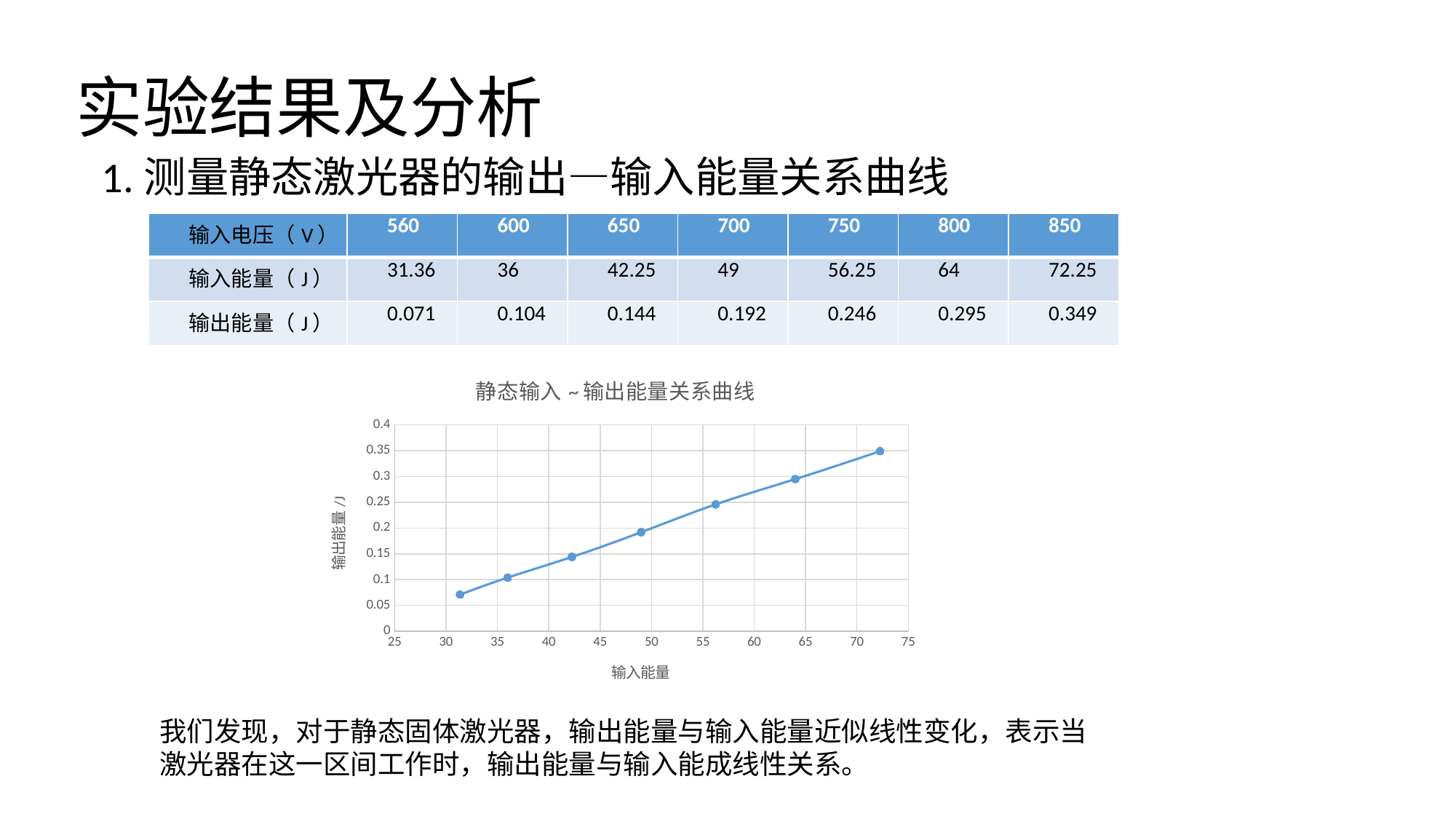

# 实验结果及分析
1.测量静态激光器的输出—输入能量关系曲线

| 输入电压（V） | 560 | 600 | 650 | 700 | 750 | 800 | 850 |
| --- | --- | --- | --- | --- | --- | --- | --- |
| 输入能量（J） | 31.36 | 36 | 42.25 | 49 | 56.25 | 64 | 72.25 |
| 输出能量（J） | 0.071 | 0.104 | 0.144 | 0.192 | 0.246 | 0.295 | 0.349 |

### Chart: 静态输入~输出能量关系曲线

| Category |  |
|---|---|
我们发现，对于静态固体激光器，输出能量与输入能量近似线性变化，表示当激光器在这一区间工作时，输出能量与输入能成线性关系。